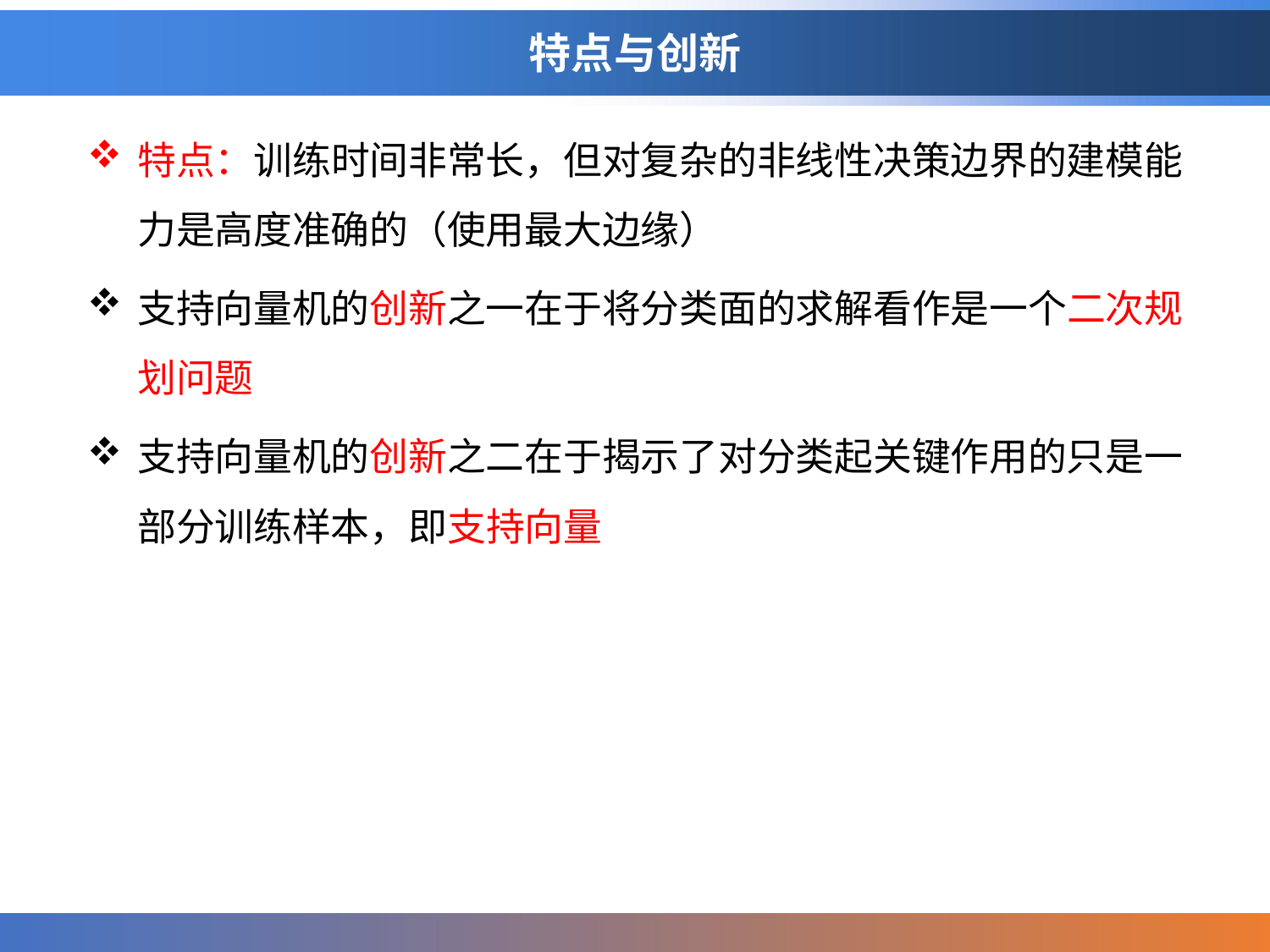

# 特点与创新
特点：训练时间非常长，但对复杂的非线性决策边界的建模能力是高度准确的（使用最大边缘）
支持向量机的创新之一在于将分类面的求解看作是一个二次规划问题
支持向量机的创新之二在于揭示了对分类起关键作用的只是一部分训练样本，即支持向量